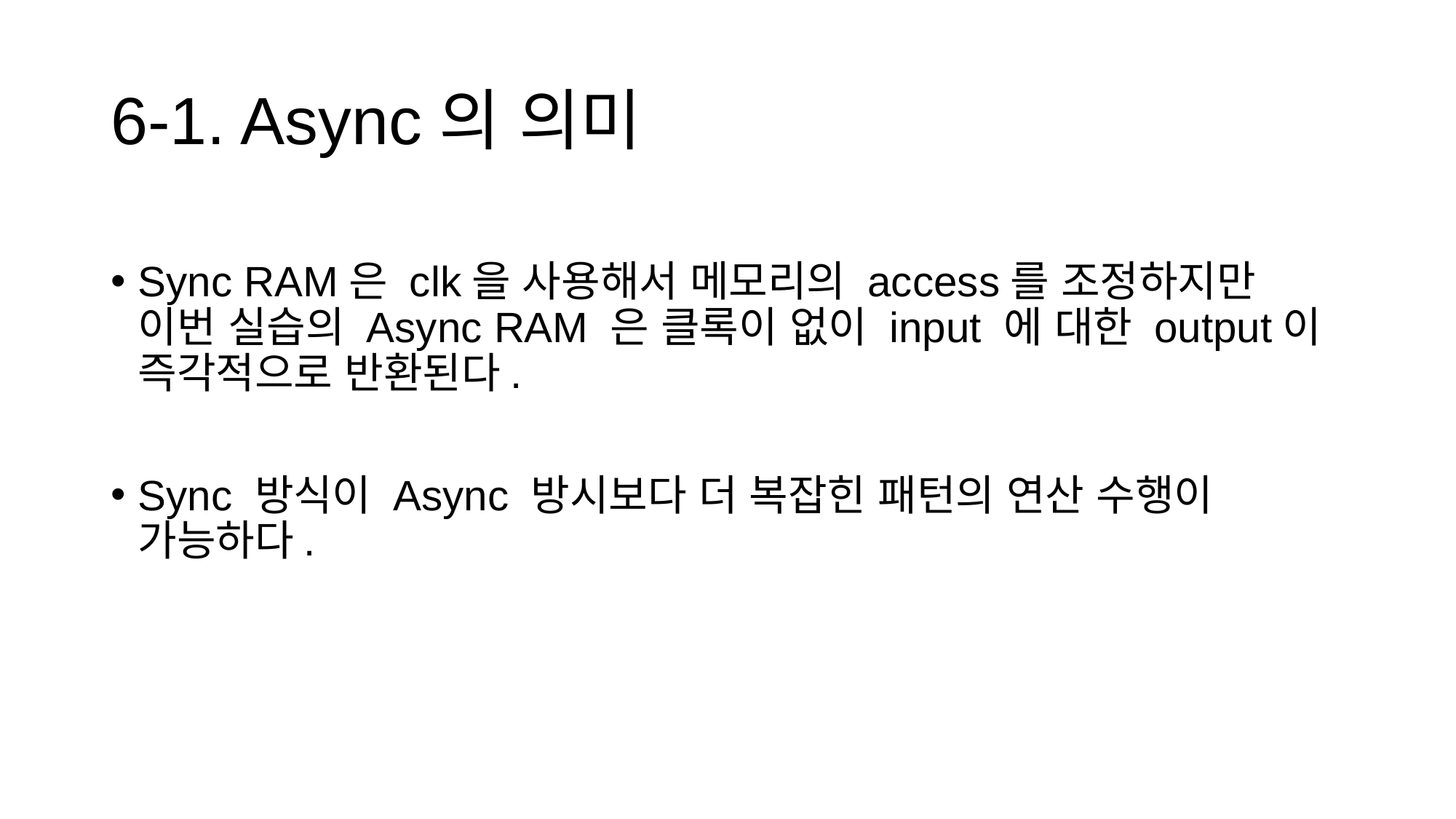

# 6-1. Async의 의미

Sync RAM은 clk을 사용해서 메모리의 access를 조정하지만 이번 실습의 Async RAM 은 클록이 없이 input 에 대한 output이 즉각적으로 반환된다.

Sync 방식이 Async 방시보다 더 복잡힌 패턴의 연산 수행이 가능하다.